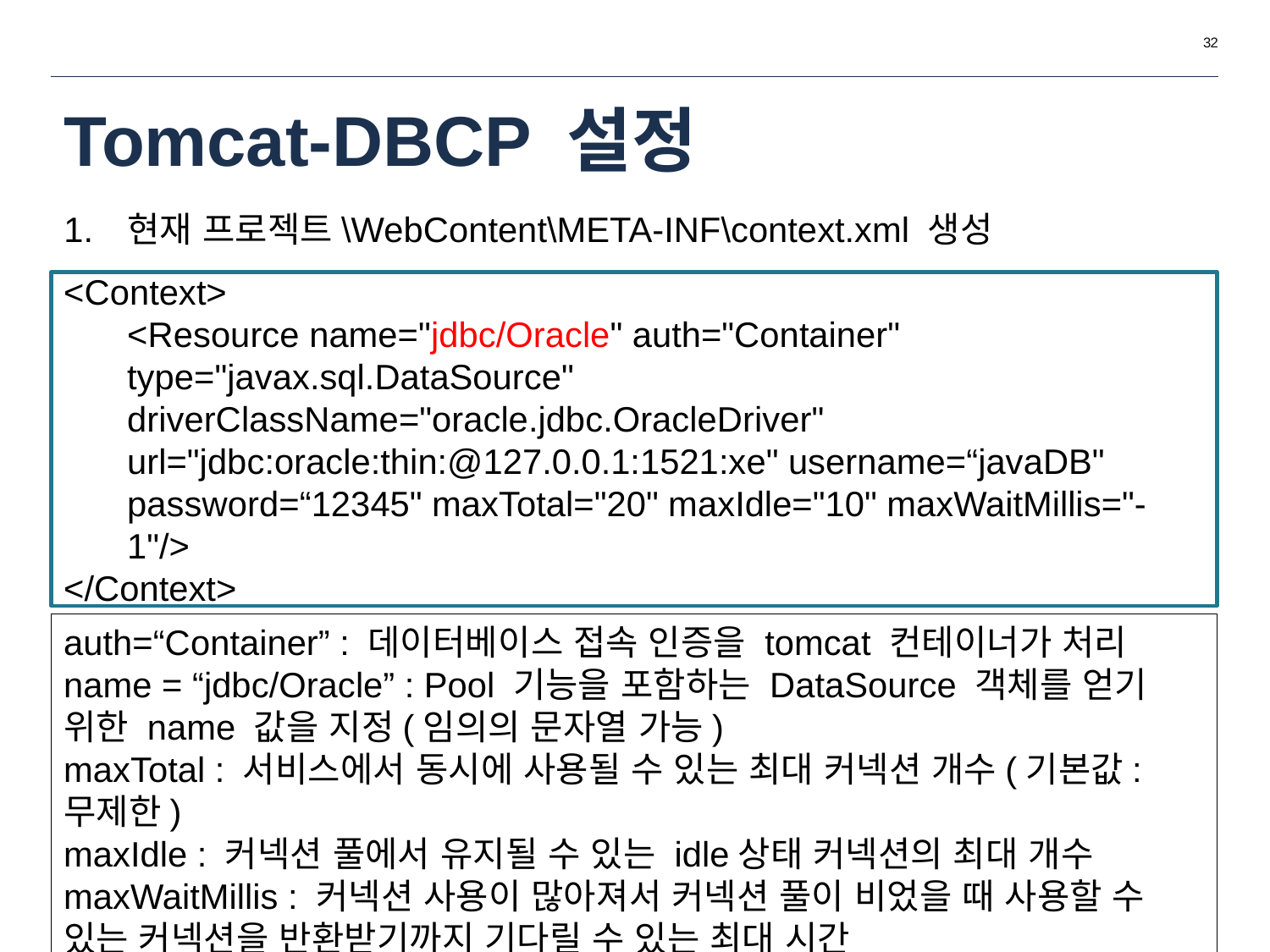

32
# Tomcat-DBCP 설정
현재 프로젝트\WebContent\META-INF\context.xml 생성

<Context>
<Resource name="jdbc/Oracle" auth="Container" type="javax.sql.DataSource" driverClassName="oracle.jdbc.OracleDriver" url="jdbc:oracle:thin:@127.0.0.1:1521:xe" username=“javaDB" password=“12345" maxTotal="20" maxIdle="10" maxWaitMillis="-1"/>
</Context>
auth=“Container” : 데이터베이스 접속 인증을 tomcat 컨테이너가 처리
name = “jdbc/Oracle” : Pool 기능을 포함하는 DataSource 객체를 얻기 위한 name 값을 지정(임의의 문자열 가능)
maxTotal : 서비스에서 동시에 사용될 수 있는 최대 커넥션 개수(기본값:무제한)
maxIdle : 커넥션 풀에서 유지될 수 있는 idle상태 커넥션의 최대 개수
maxWaitMillis : 커넥션 사용이 많아져서 커넥션 풀이 비었을 때 사용할 수 있는 커넥션을 반환받기까지 기다릴 수 있는 최대 시간